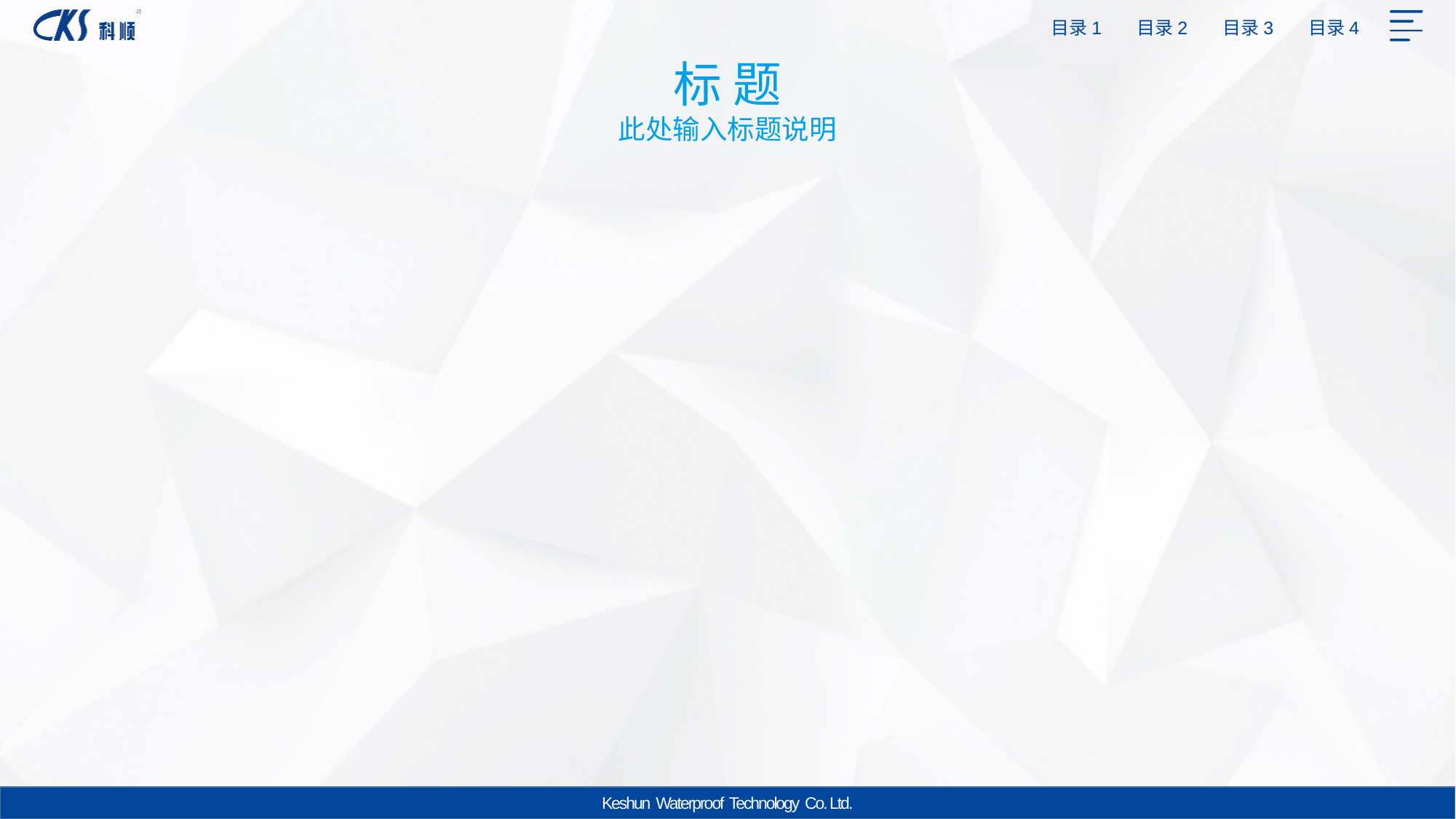

标 题
此处输入标题说明

Keshun  Waterproof  Technology  Co. Ltd.